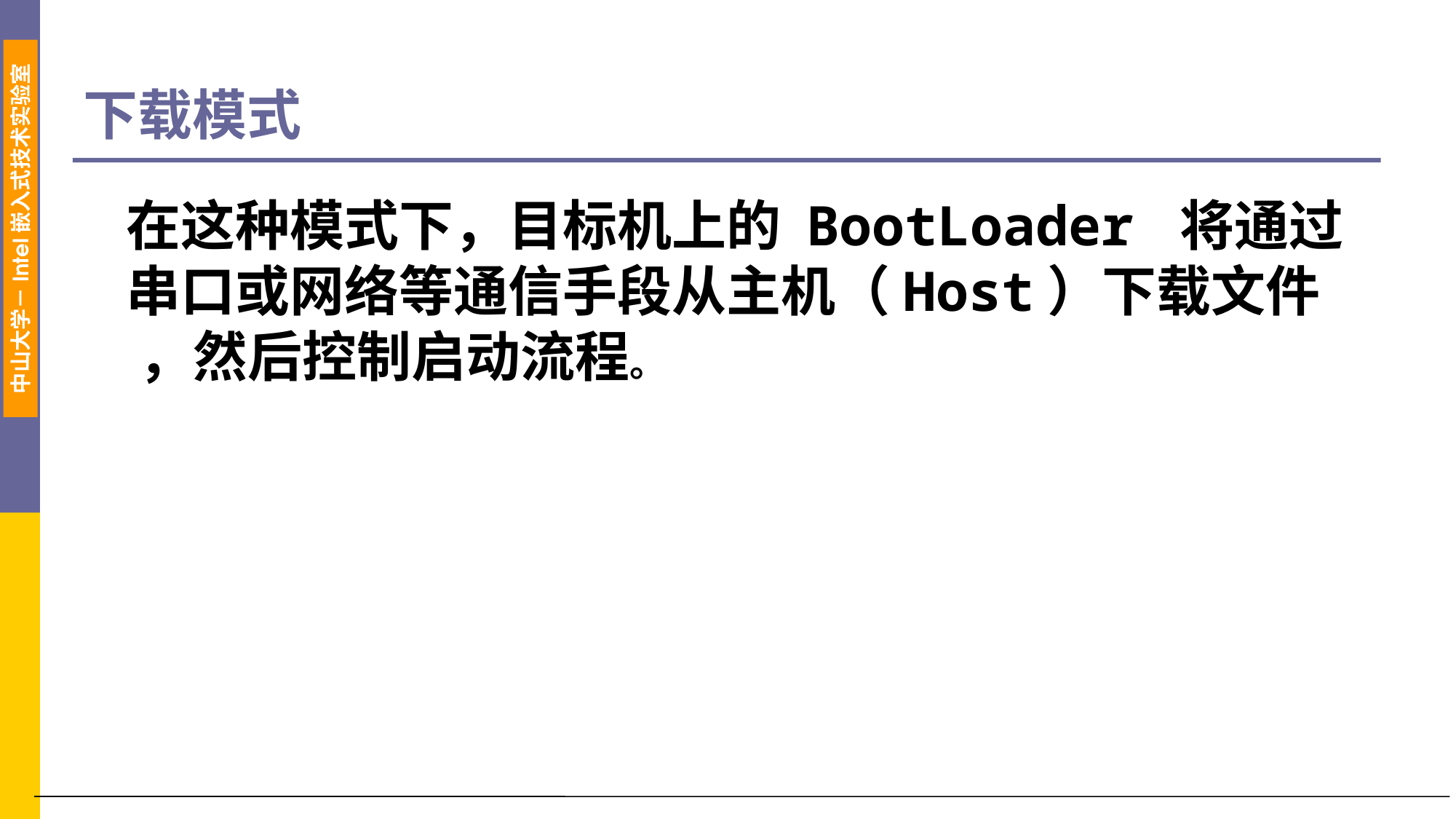

# 下载模式
	在这种模式下，目标机上的 BootLoader 将通过串口或网络等通信手段从主机（Host）下载文件 ，然后控制启动流程。